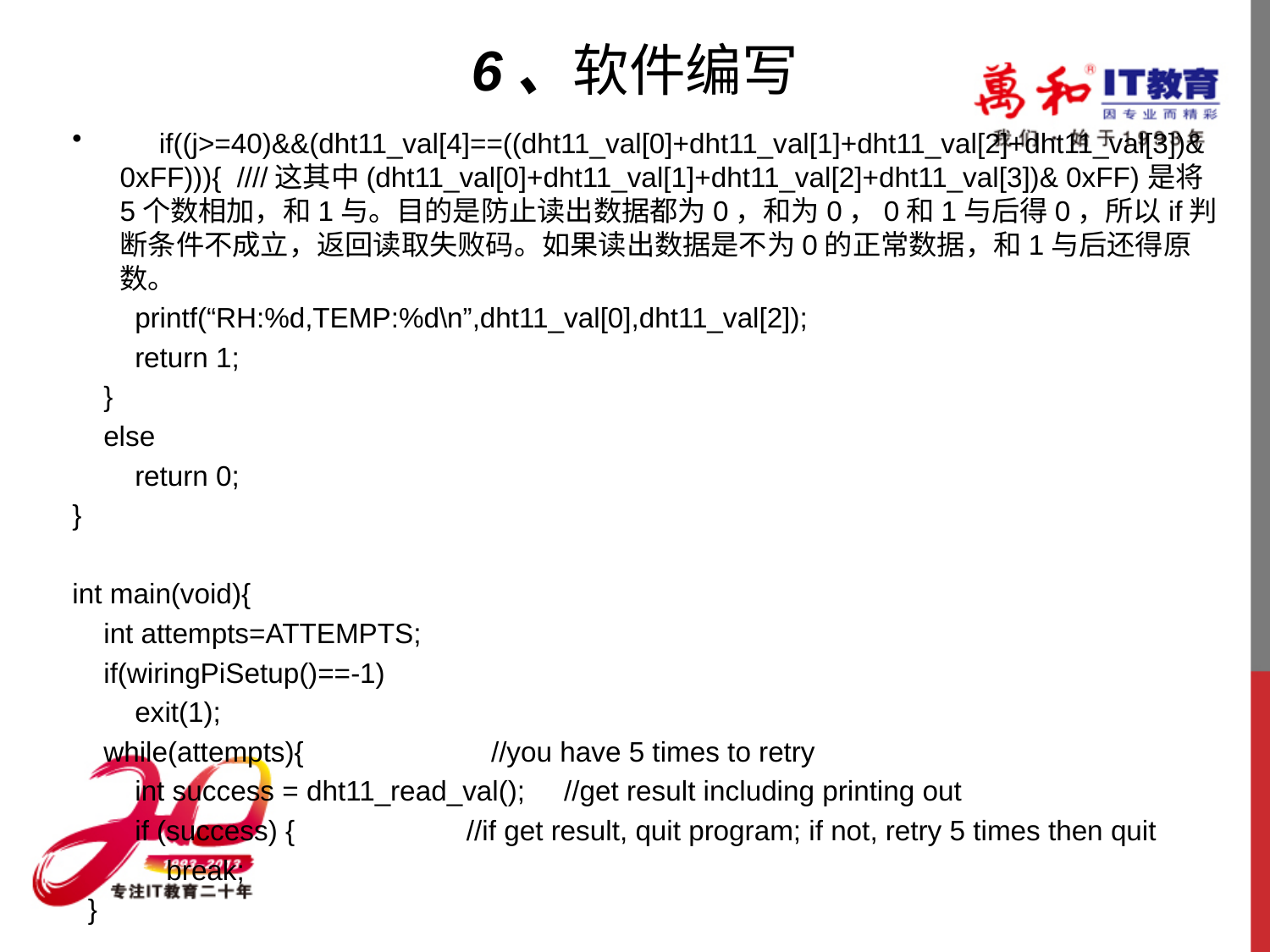

# 6、软件编写
     if((j>=40)&&(dht11_val[4]==((dht11_val[0]+dht11_val[1]+dht11_val[2]+dht11_val[3])& 0xFF))){  ////这其中(dht11_val[0]+dht11_val[1]+dht11_val[2]+dht11_val[3])& 0xFF)是将5个数相加，和1与。目的是防止读出数据都为0，和为0，0和1与后得0，所以if判断条件不成立，返回读取失败码。如果读出数据是不为0的正常数据，和1与后还得原数。
        printf(“RH:%d,TEMP:%d\n”,dht11_val[0],dht11_val[2]);
        return 1;
    }
    else
        return 0;
}

int main(void){
    int attempts=ATTEMPTS;
    if(wiringPiSetup()==-1)
        exit(1);
    while(attempts){                        //you have 5 times to retry
        int success = dht11_read_val();     //get result including printing out
        if (success) {                      //if get result, quit program; if not, retry 5 times then quit
            break;
  }